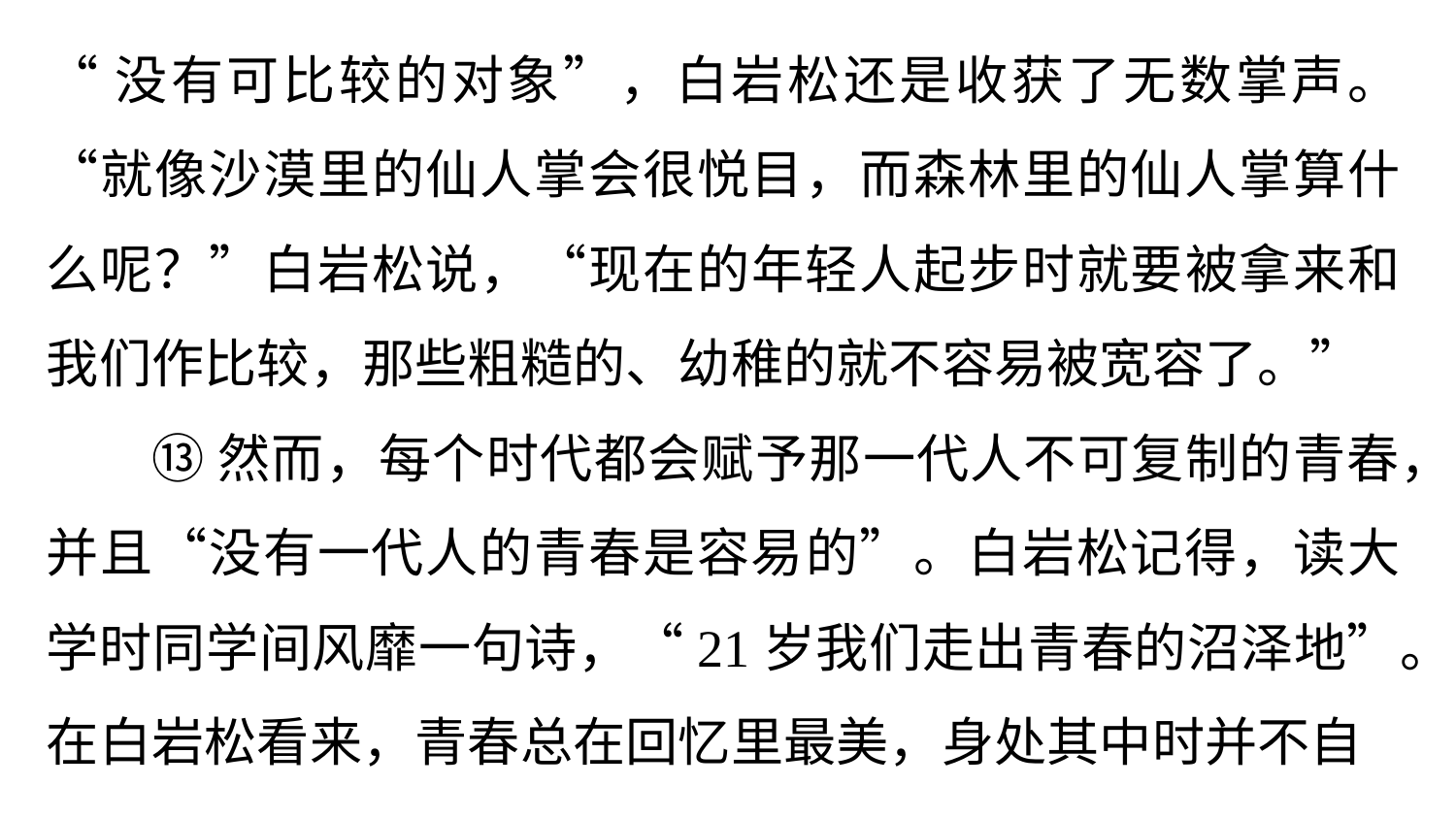

“没有可比较的对象”，白岩松还是收获了无数掌声。“就像沙漠里的仙人掌会很悦目，而森林里的仙人掌算什么呢？”白岩松说，“现在的年轻人起步时就要被拿来和我们作比较，那些粗糙的、幼稚的就不容易被宽容了。”
        ⑬然而，每个时代都会赋予那一代人不可复制的青春，并且“没有一代人的青春是容易的”。白岩松记得，读大学时同学间风靡一句诗，“21岁我们走出青春的沼泽地”。在白岩松看来，青春总在回忆里最美，身处其中时并不自